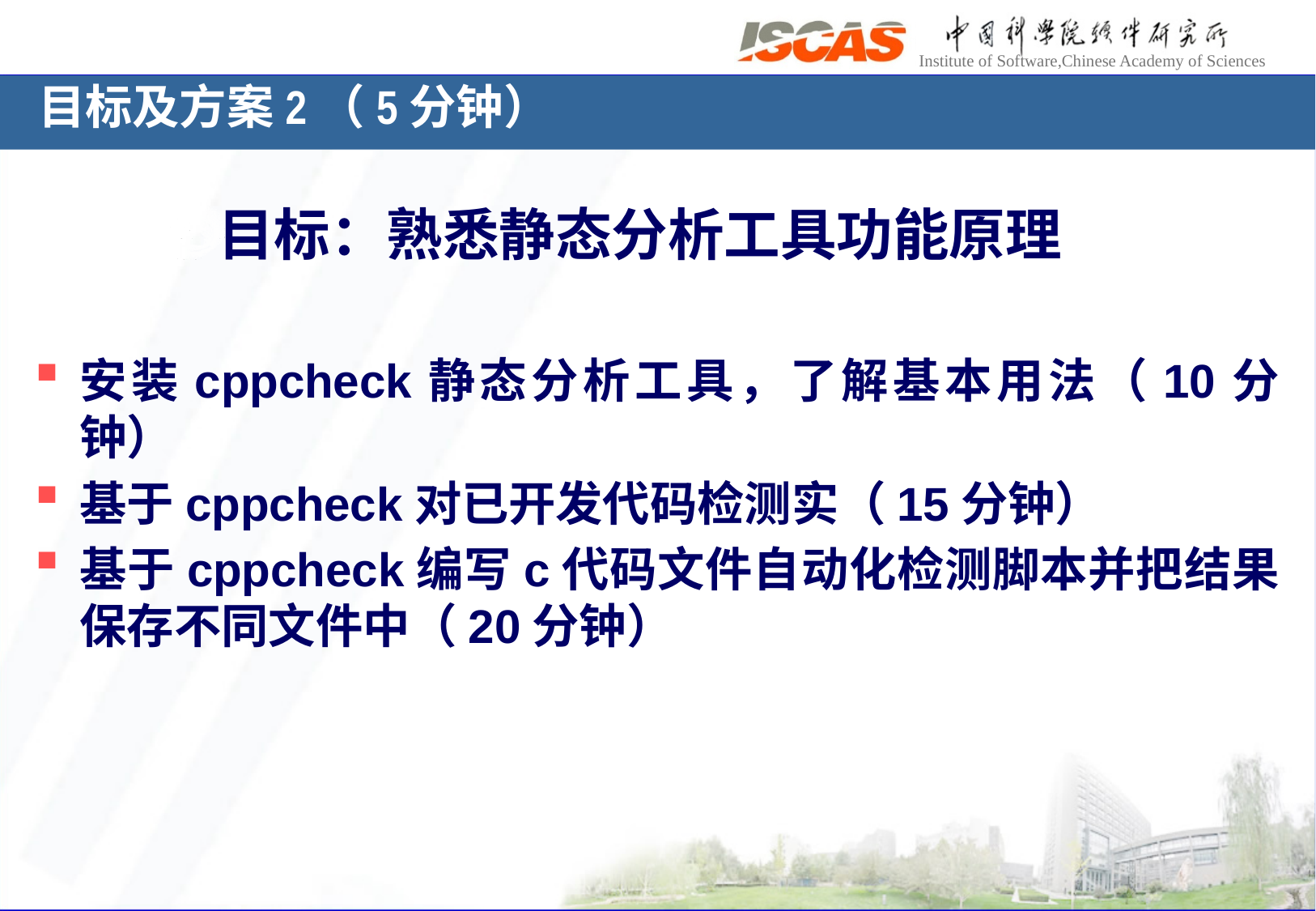

# 目标及方案2（5分钟）
目标：熟悉静态分析工具功能原理
安装cppcheck静态分析工具，了解基本用法（10分钟）
基于cppcheck对已开发代码检测实（15分钟）
基于cppcheck编写c代码文件自动化检测脚本并把结果保存不同文件中（20分钟）